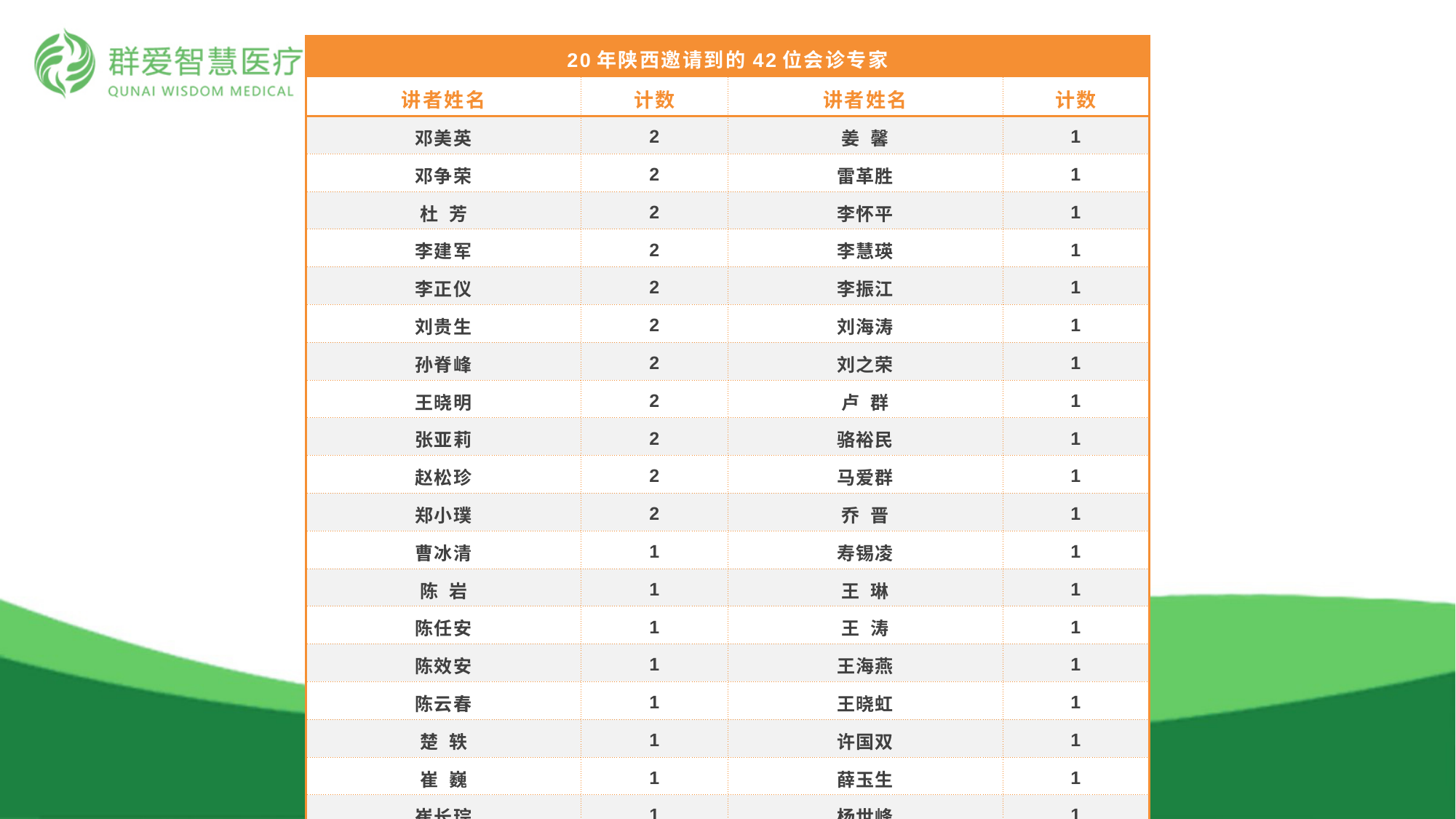

| 20年陕西邀请到的42位会诊专家 |  |  |  |
| --- | --- | --- | --- |
| 讲者姓名 | 计数 | 讲者姓名 | 计数 |
| 邓美英 | 2 | 姜 馨 | 1 |
| 邓争荣 | 2 | 雷革胜 | 1 |
| 杜 芳 | 2 | 李怀平 | 1 |
| 李建军 | 2 | 李慧瑛 | 1 |
| 李正仪 | 2 | 李振江 | 1 |
| 刘贵生 | 2 | 刘海涛 | 1 |
| 孙脊峰 | 2 | 刘之荣 | 1 |
| 王晓明 | 2 | 卢 群 | 1 |
| 张亚莉 | 2 | 骆裕民 | 1 |
| 赵松珍 | 2 | 马爱群 | 1 |
| 郑小璞 | 2 | 乔 晋 | 1 |
| 曹冰清 | 1 | 寿锡凌 | 1 |
| 陈 岩 | 1 | 王 琳 | 1 |
| 陈任安 | 1 | 王 涛 | 1 |
| 陈效安 | 1 | 王海燕 | 1 |
| 陈云春 | 1 | 王晓虹 | 1 |
| 楚 轶 | 1 | 许国双 | 1 |
| 崔 巍 | 1 | 薛玉生 | 1 |
| 崔长琮 | 1 | 杨世峰 | 1 |
| 郭万刚 | 1 | 张 鹏 | 1 |
| 郭艳杰 | 1 | 张玉蓉 | 1 |